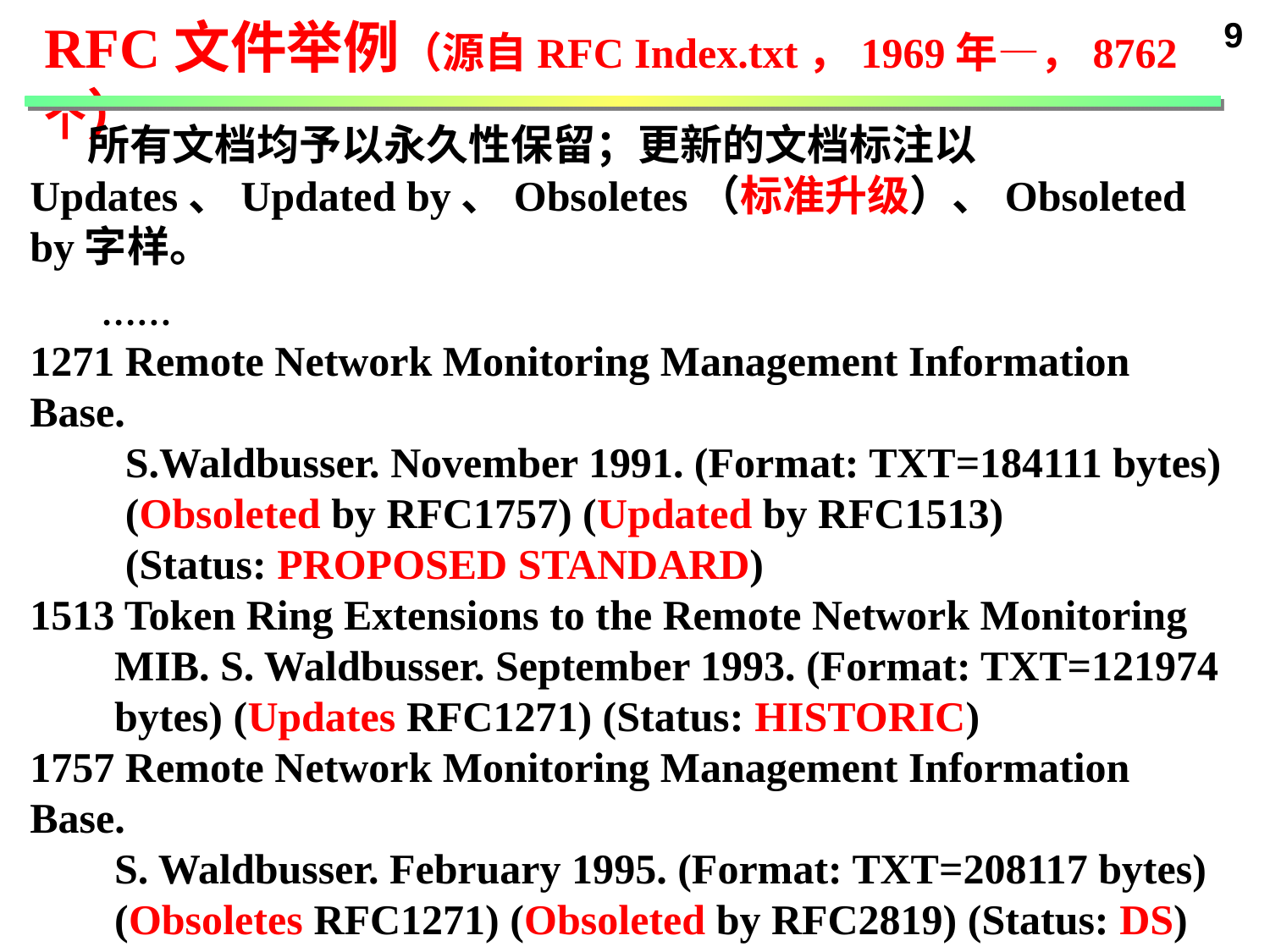

RFC文件举例（源自RFC Index.txt，1969年—，8762个）
9

     所有文档均予以永久性保留；更新的文档标注以Updates、Updated by、Obsoletes（标准升级）、Obsoleted by字样。
      ……
1271 Remote Network Monitoring Management Information Base.
         S.Waldbusser. November 1991. (Format: TXT=184111 bytes)
         (Obsoleted by RFC1757) (Updated by RFC1513)
         (Status: PROPOSED STANDARD)
1513 Token Ring Extensions to the Remote Network Monitoring
        MIB. S. Waldbusser. September 1993. (Format: TXT=121974
        bytes) (Updates RFC1271) (Status: HISTORIC)
1757 Remote Network Monitoring Management Information Base.
        S. Waldbusser. February 1995. (Format: TXT=208117 bytes)
        (Obsoletes RFC1271) (Obsoleted by RFC2819) (Status: DS)
2819 Remote Network Monitoring Management Information Base.
       S.Waldbusser. May 2000. (Format: TXT=198676 bytes)
       (Obsoletes RFC1757) (Also STD0059) (Status: STANDARD)